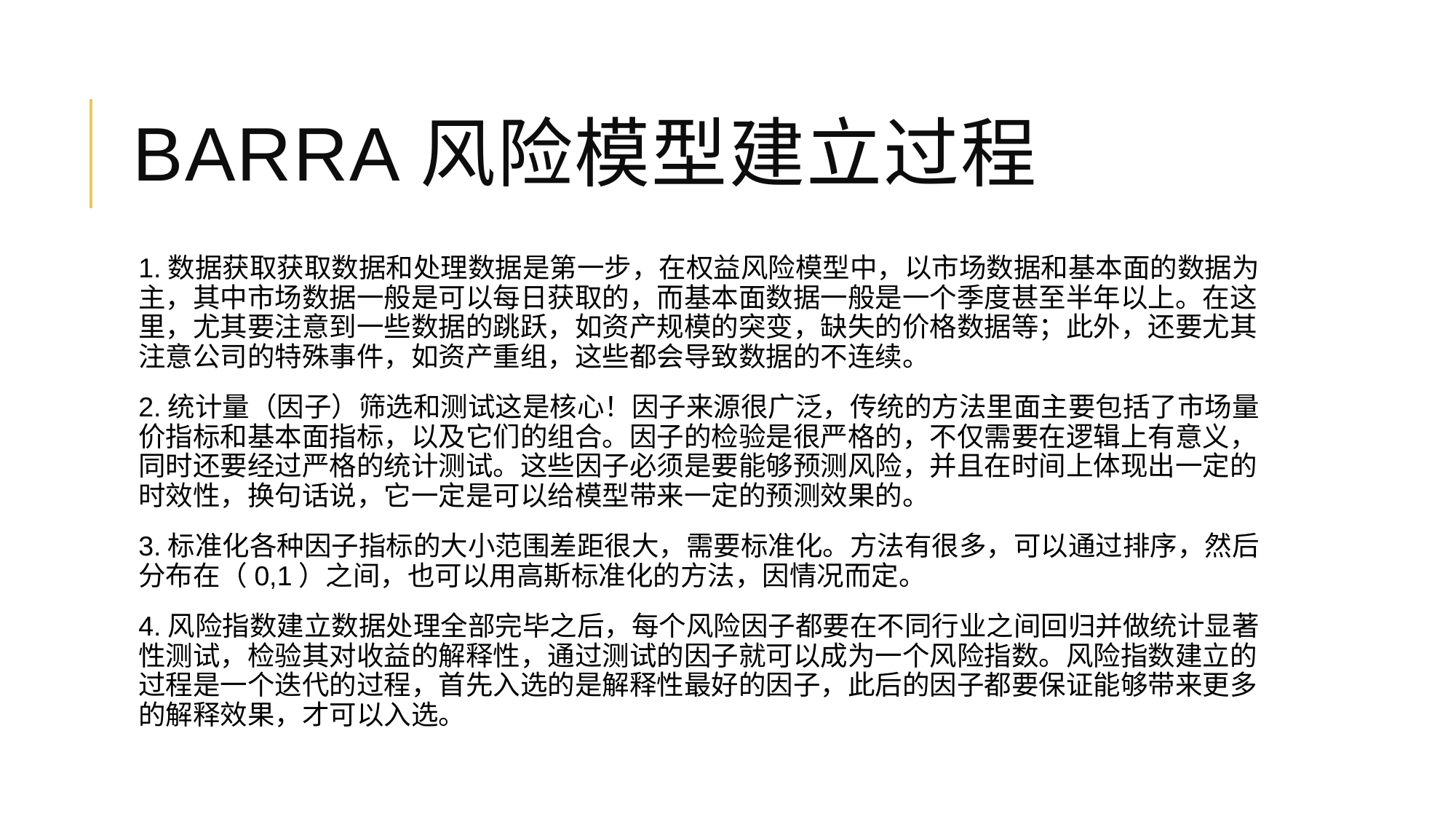

# Barra风险模型建立过程
1.数据获取获取数据和处理数据是第一步，在权益风险模型中，以市场数据和基本面的数据为主，其中市场数据一般是可以每日获取的，而基本面数据一般是一个季度甚至半年以上。在这里，尤其要注意到一些数据的跳跃，如资产规模的突变，缺失的价格数据等；此外，还要尤其注意公司的特殊事件，如资产重组，这些都会导致数据的不连续。
2.统计量（因子）筛选和测试这是核心！因子来源很广泛，传统的方法里面主要包括了市场量价指标和基本面指标，以及它们的组合。因子的检验是很严格的，不仅需要在逻辑上有意义，同时还要经过严格的统计测试。这些因子必须是要能够预测风险，并且在时间上体现出一定的时效性，换句话说，它一定是可以给模型带来一定的预测效果的。
3.标准化各种因子指标的大小范围差距很大，需要标准化。方法有很多，可以通过排序，然后分布在（0,1）之间，也可以用高斯标准化的方法，因情况而定。
4.风险指数建立数据处理全部完毕之后，每个风险因子都要在不同行业之间回归并做统计显著性测试，检验其对收益的解释性，通过测试的因子就可以成为一个风险指数。风险指数建立的过程是一个迭代的过程，首先入选的是解释性最好的因子，此后的因子都要保证能够带来更多的解释效果，才可以入选。